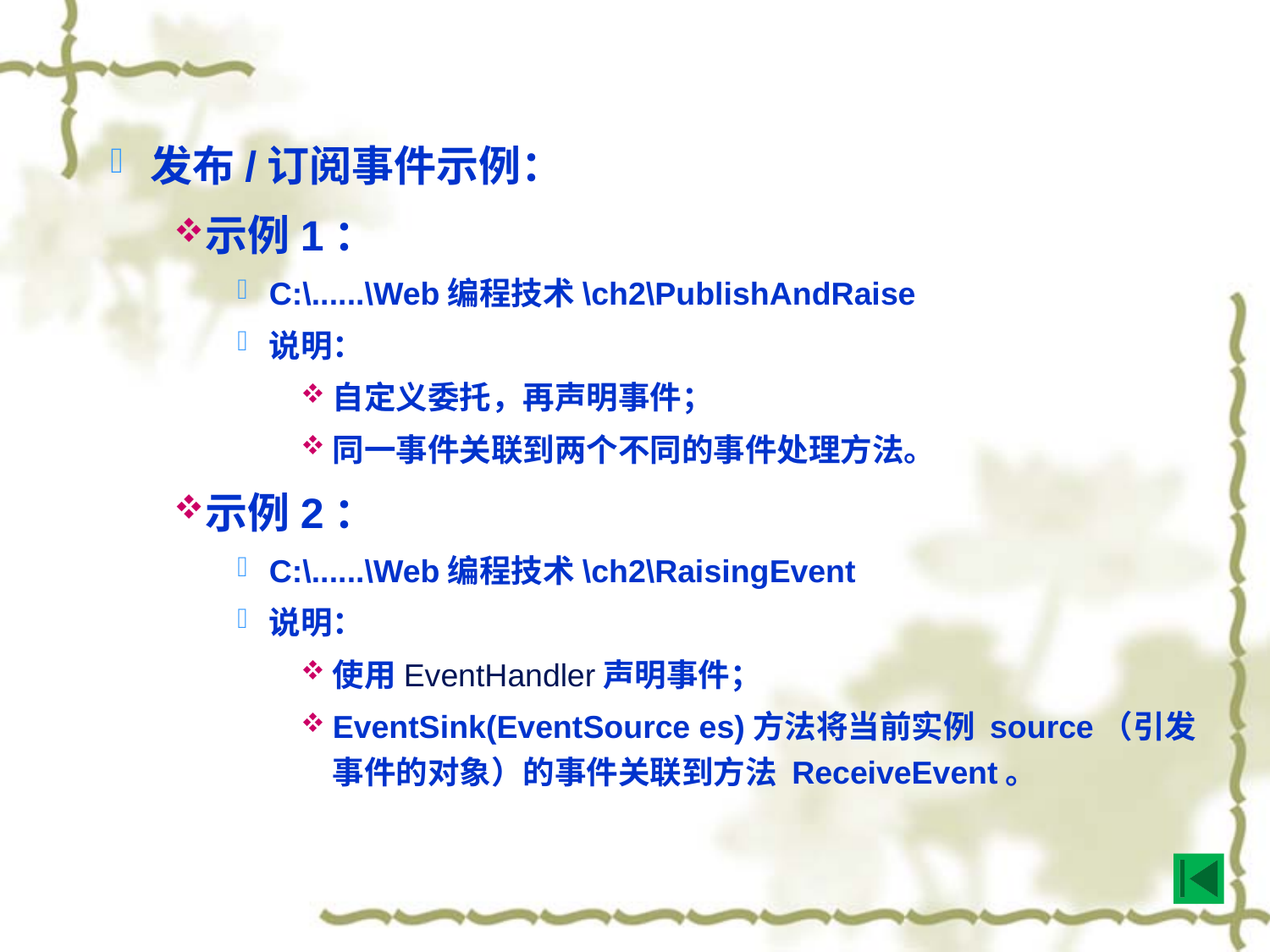

发布/订阅事件示例：
示例1：
C:\......\Web编程技术\ch2\PublishAndRaise
说明：
自定义委托，再声明事件；
同一事件关联到两个不同的事件处理方法。
示例2：
C:\......\Web编程技术\ch2\RaisingEvent
说明：
使用EventHandler声明事件；
EventSink(EventSource es)方法将当前实例 source（引发事件的对象）的事件关联到方法 ReceiveEvent。